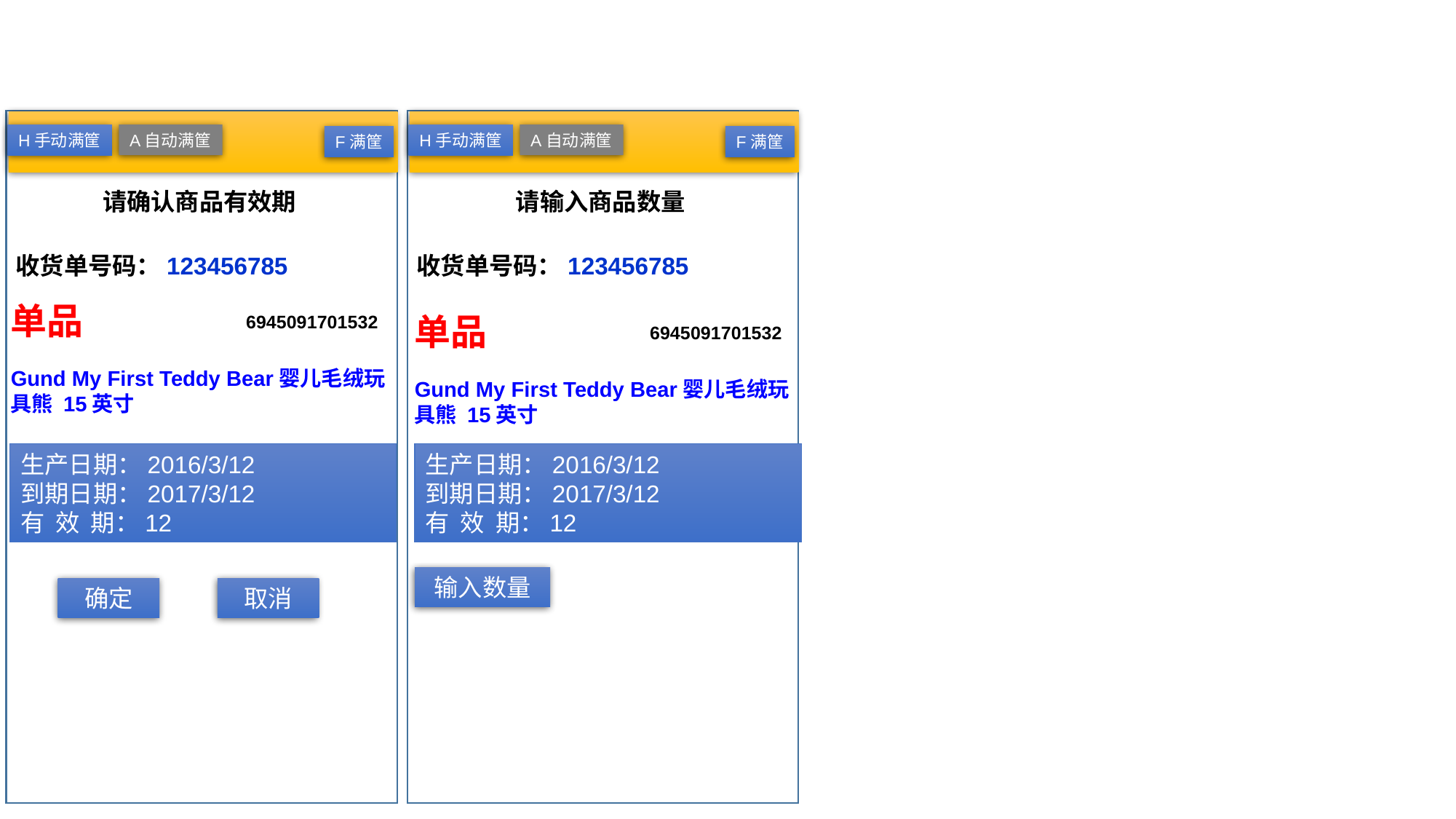

#

H手动满筐
A自动满筐
H手动满筐
A自动满筐
F满筐
F满筐
请确认商品有效期
请输入商品数量
收货单号码：123456785
收货单号码：123456785
单品
6945091701532
Gund My First Teddy Bear婴儿毛绒玩具熊 15英寸
单品
6945091701532
Gund My First Teddy Bear婴儿毛绒玩具熊 15英寸
生产日期：2016/3/12
到期日期：2017/3/12
有  效  期：12
生产日期：2016/3/12
到期日期：2017/3/12
有  效  期：12
输入数量
确定
取消